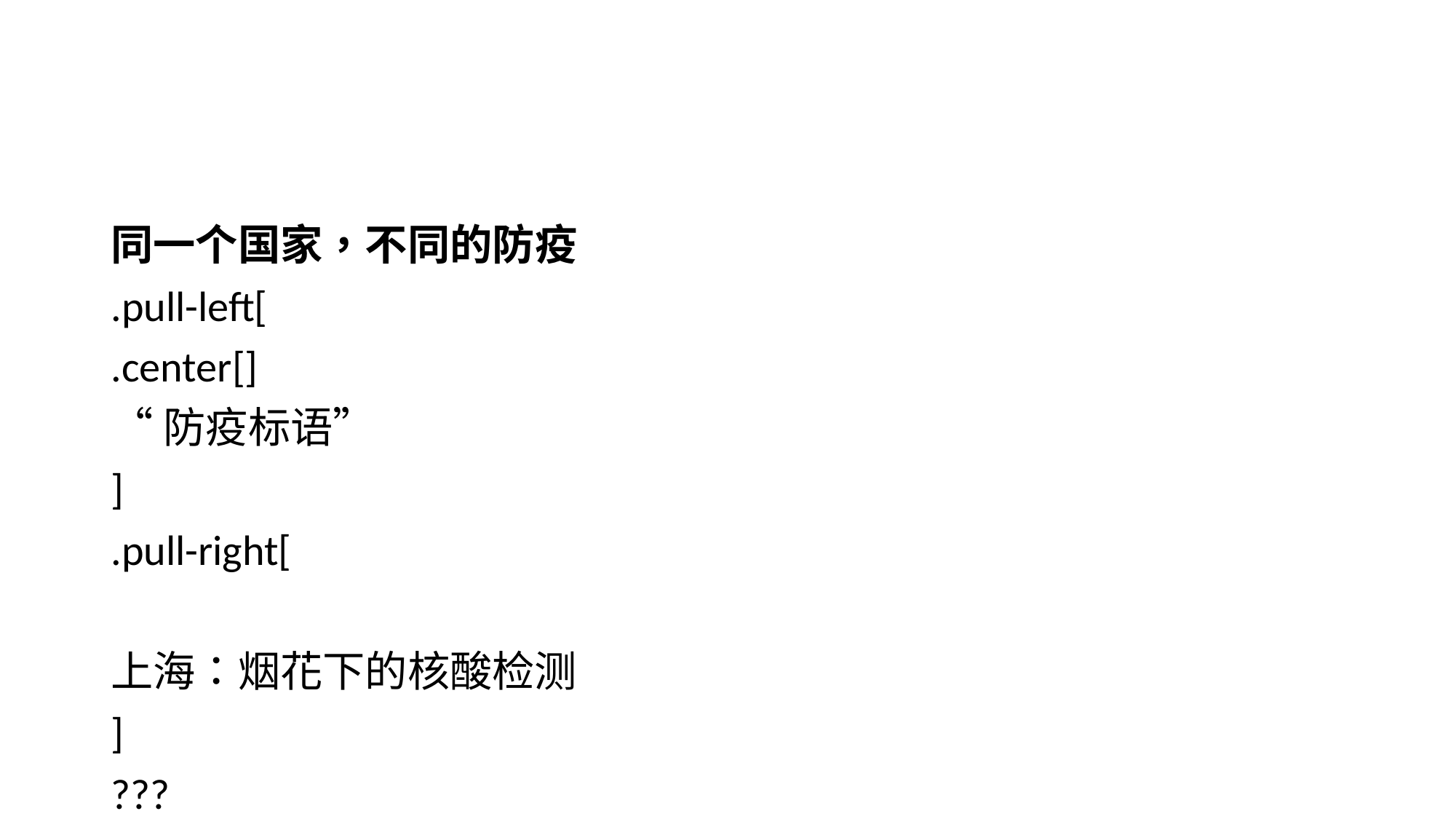

同一个国家，不同的防疫
.pull-left[
.center[]
“防疫标语”
]
.pull-right[

上海：烟花下的核酸检测
]
???
我们发现，在相似的压力过程下，虽然大多地方政府都加码加压来回应上级压力，确保政策目标的实现，但并非所有的地方政府都采取一样的加码策略。
以当前“疫情防控”为例，面对同样的政策目标和上级压力，有些地方采用一刀切的政策，对疫情防控各项规定顶格制定、顶格执行；有些地方则采用精准疫调的方式，努力最早时间、最低层级、最小成本获得最大防控成效。
这种异质性一定程度上证明了地方政府在“强监督、弱激励和硬指标”的环境下仍然具有一定的自主性空间；而自主性空间的异质性又一定程度上表明，这一“减压阀”由地方政府能动的控制。
–
.center[.red[层层加码：红🐎还是绿🐎？]]
–
.center[.red[何以存在减压阀？]]
???
那这种减压阀何以存在鸭？